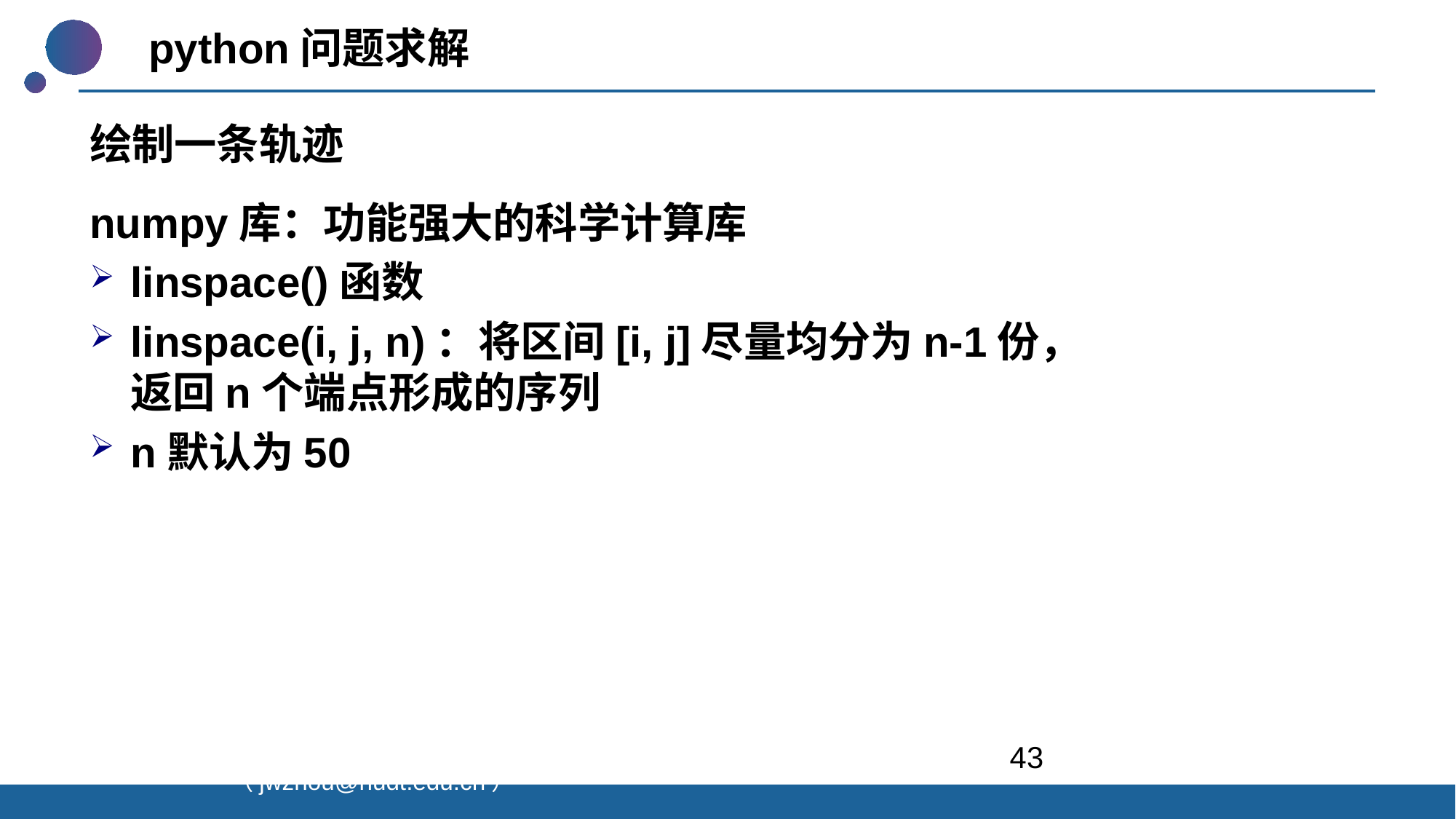

python问题求解

绘制一条轨迹
numpy库：功能强大的科学计算库
linspace()函数
linspace(i, j, n)：将区间[i, j]尽量均分为n-1份，返回n个端点形成的序列
n默认为50

43
制作人：周竞文（jwzhou@nudt.edu.cn）